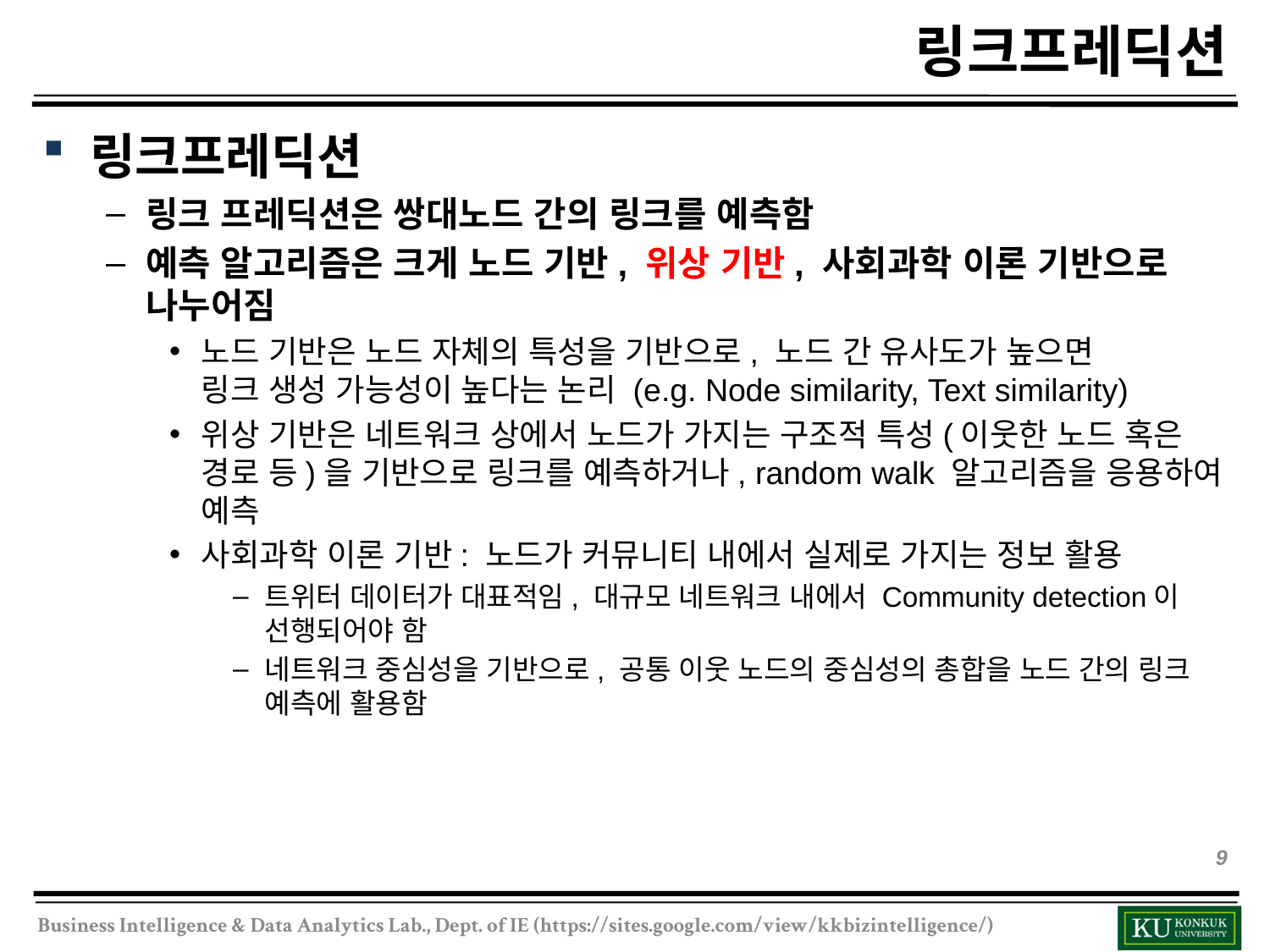

# 링크프레딕션
링크프레딕션
링크 프레딕션은 쌍대노드 간의 링크를 예측함
예측 알고리즘은 크게 노드 기반, 위상 기반, 사회과학 이론 기반으로 나누어짐
노드 기반은 노드 자체의 특성을 기반으로, 노드 간 유사도가 높으면
링크 생성 가능성이 높다는 논리 (e.g. Node similarity, Text similarity)
위상 기반은 네트워크 상에서 노드가 가지는 구조적 특성(이웃한 노드 혹은 경로 등)을 기반으로 링크를 예측하거나, random walk 알고리즘을 응용하여 예측
사회과학 이론 기반: 노드가 커뮤니티 내에서 실제로 가지는 정보 활용
트위터 데이터가 대표적임, 대규모 네트워크 내에서 Community detection이 선행되어야 함
네트워크 중심성을 기반으로, 공통 이웃 노드의 중심성의 총합을 노드 간의 링크 예측에 활용함

9
Business Intelligence & Data Analytics Lab., Dept. of IE (https://sites.google.com/view/kkbizintelligence/)